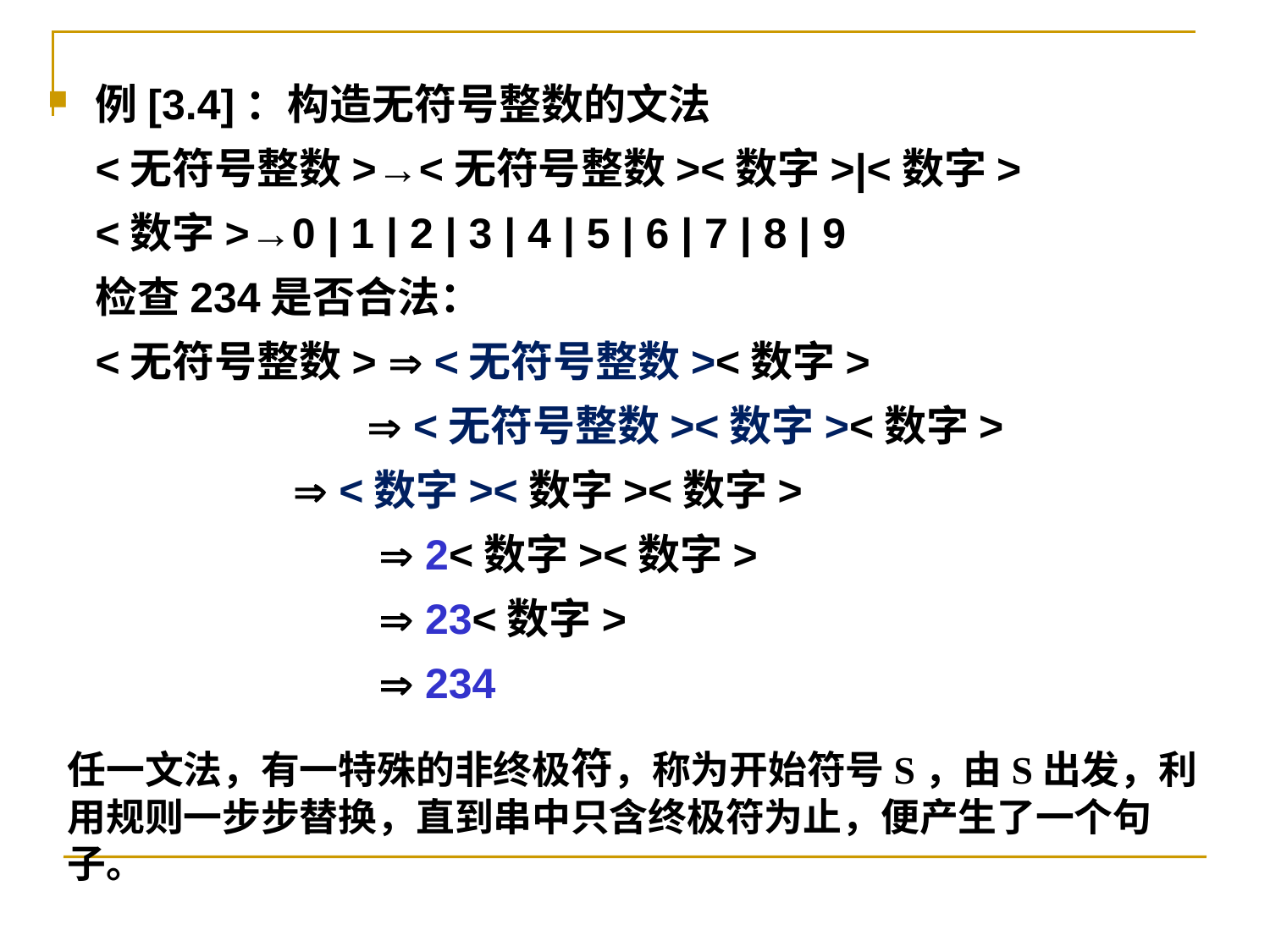

例[3.4]：构造无符号整数的文法
	<无符号整数>→<无符号整数><数字>|<数字>
	<数字>→0 | 1 | 2 | 3 | 4 | 5 | 6 | 7 | 8 | 9
	检查234是否合法：
	<无符号整数> ⇒ <无符号整数><数字>
                           ⇒ <无符号整数><数字><数字>
              	      ⇒ <数字><数字><数字>
                            ⇒ 2<数字><数字>
                            ⇒ 23<数字>
                            ⇒ 234
任一文法，有一特殊的非终极符，称为开始符号S，由S出发，利用规则一步步替换，直到串中只含终极符为止，便产生了一个句子。
33